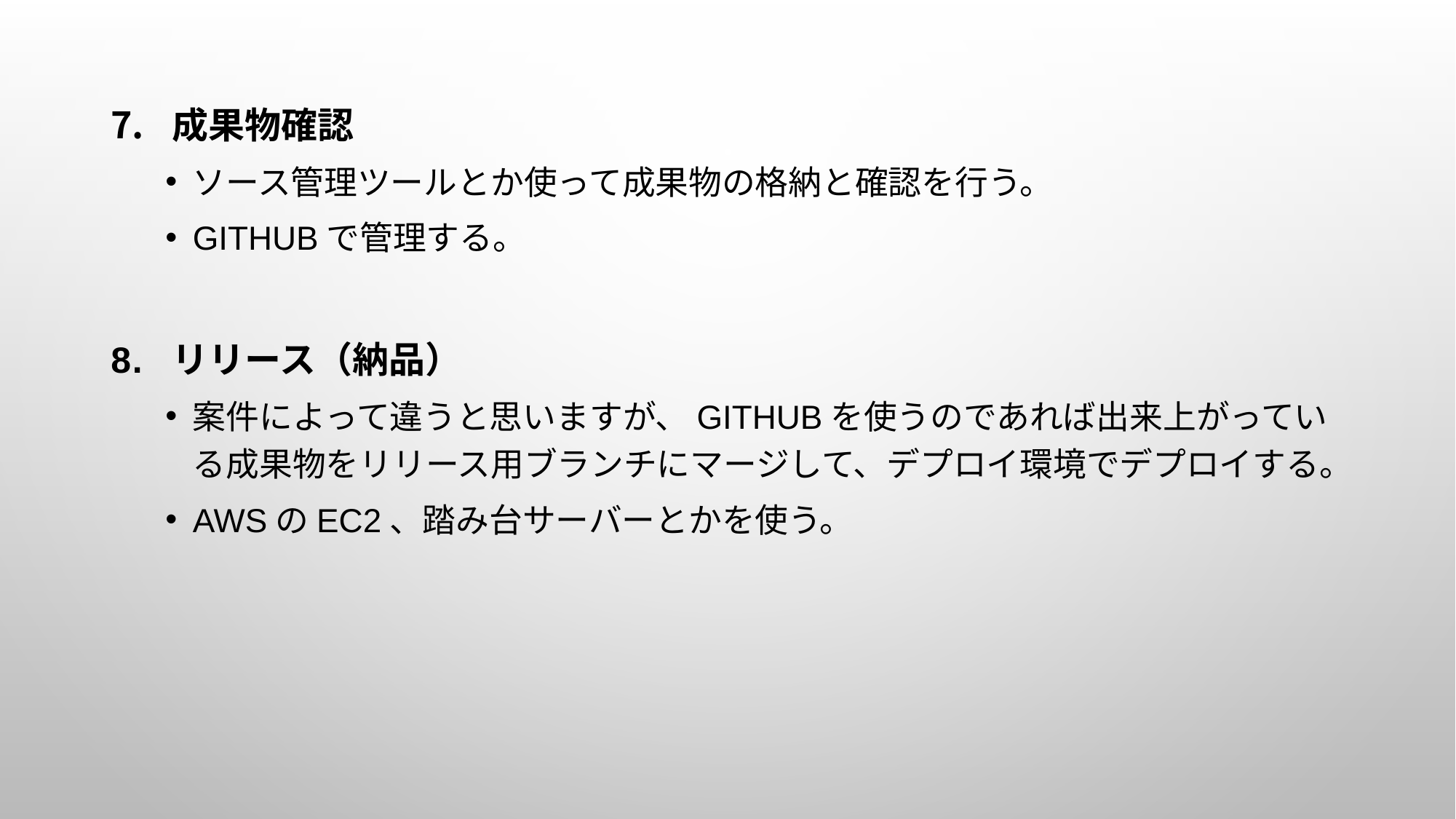

成果物確認
ソース管理ツールとか使って成果物の格納と確認を行う。
GitHubで管理する。

リリース（納品）
案件によって違うと思いますが、GitHubを使うのであれば出来上がっている成果物をリリース用ブランチにマージして、デプロイ環境でデプロイする。
AWSのEC2、踏み台サーバーとかを使う。